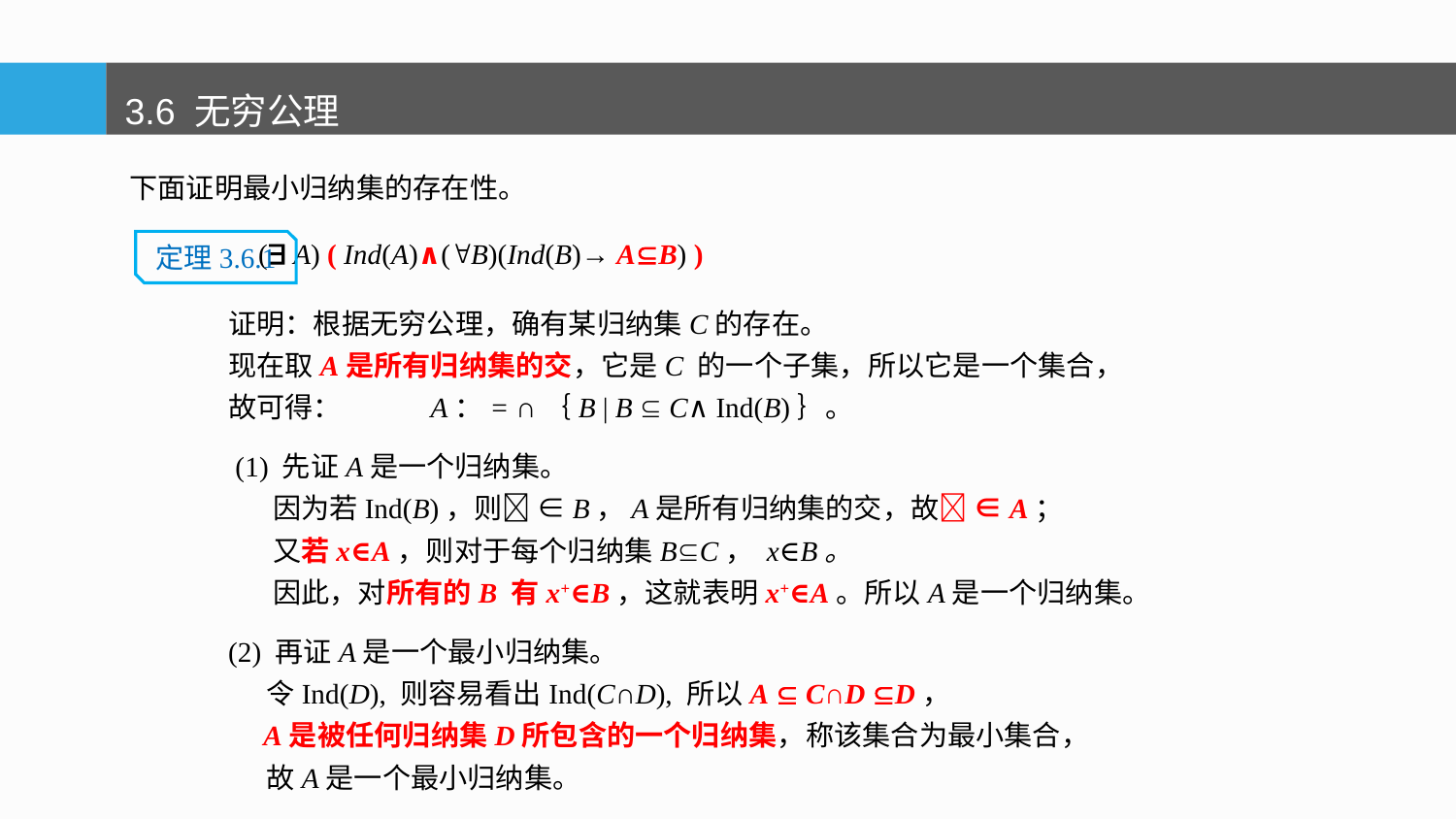

3.6 无穷公理

下面证明最小归纳集的存在性。

 (∃ A) ( Ind(A)∧(∀B)(Ind(B)→ A⊆B) )
定理3.6.1
证明：根据无穷公理，确有某归纳集C的存在。
现在取A是所有归纳集的交，它是C 的一个子集，所以它是一个集合，
故可得：             A：= ∩｛B | B ⊆ C∧ Ind(B)｝。
 (1) 先证A是一个归纳集。
      因为若Ind(B)，则∅ ∈B，A是所有归纳集的交，故∅ ∈A；
      又若x∈A，则对于每个归纳集B⊆C， x∈B。
      因此，对所有的B 有x+∈B，这就表明x+∈A。所以A是一个归纳集。
(2) 再证A是一个最小归纳集。
     令Ind(D), 则容易看出Ind(C∩D), 所以A ⊆ C∩D ⊆D，
     A是被任何归纳集D所包含的一个归纳集，称该集合为最小集合，
     故A是一个最小归纳集。